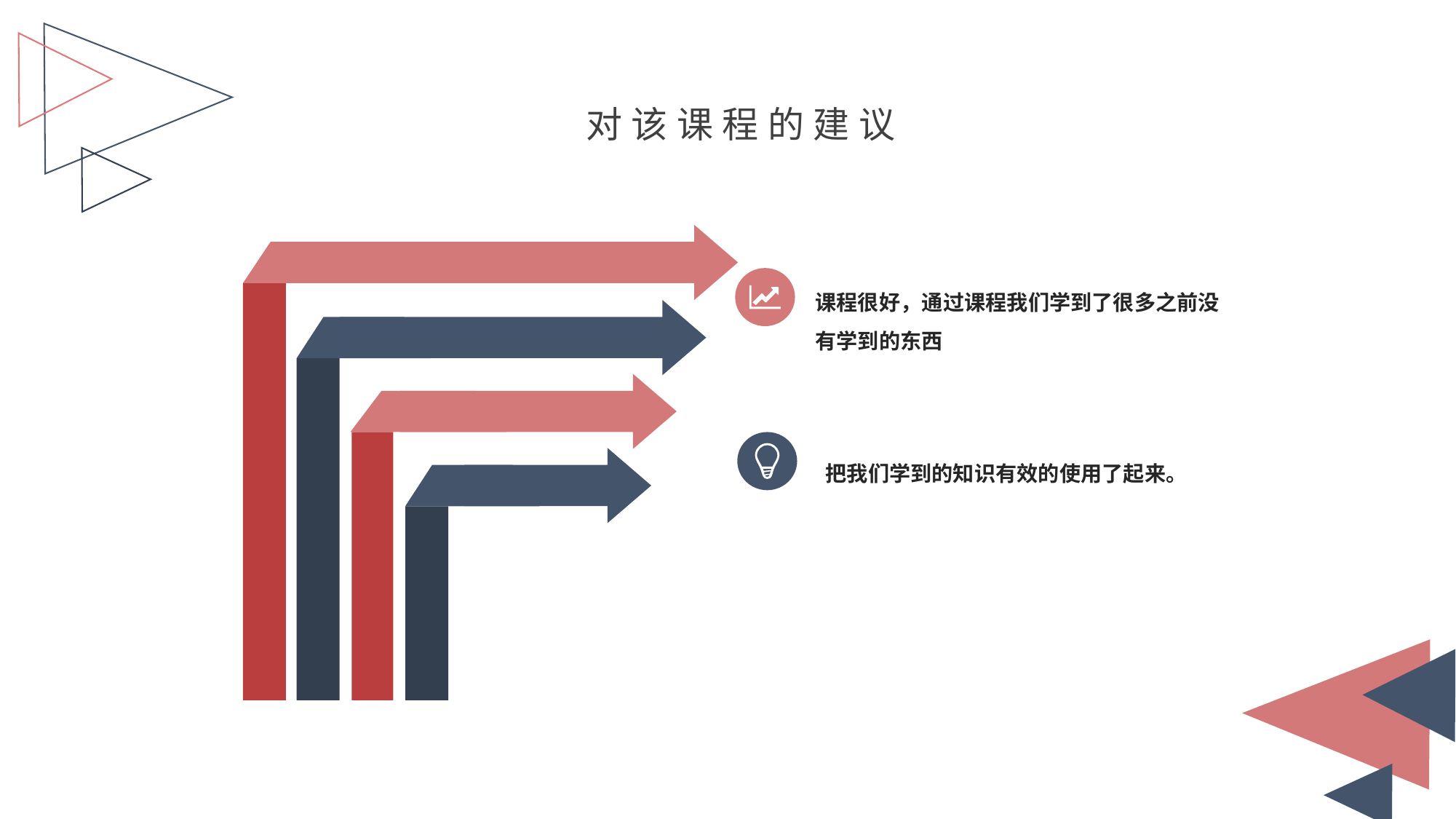

对该课程的建议

课程很好，通过课程我们学到了很多之前没有学到的东西

把我们学到的知识有效的使用了起来。